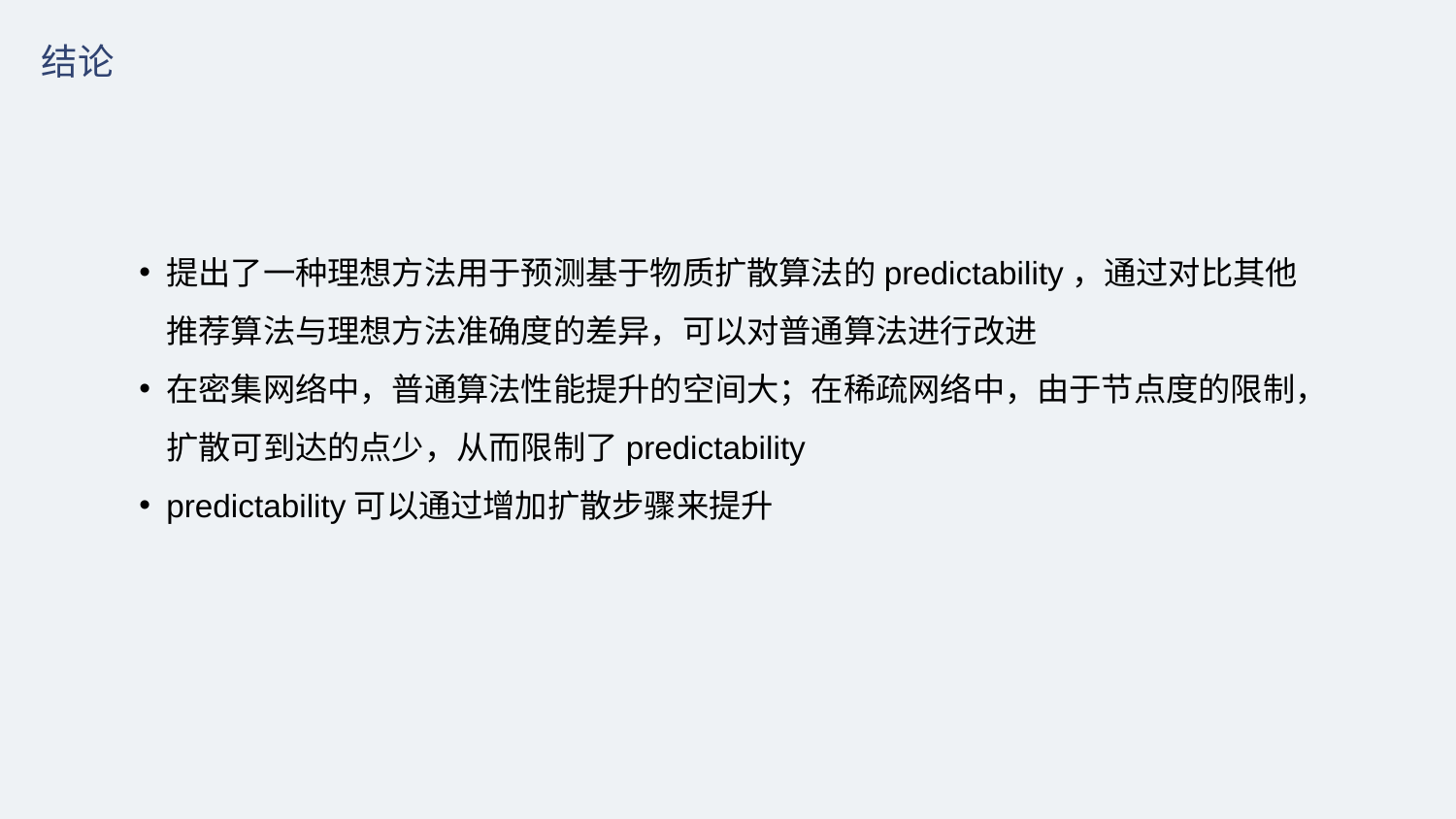

结论
提出了一种理想方法用于预测基于物质扩散算法的predictability，通过对比其他推荐算法与理想方法准确度的差异，可以对普通算法进行改进
在密集网络中，普通算法性能提升的空间大；在稀疏网络中，由于节点度的限制，扩散可到达的点少，从而限制了predictability
predictability可以通过增加扩散步骤来提升